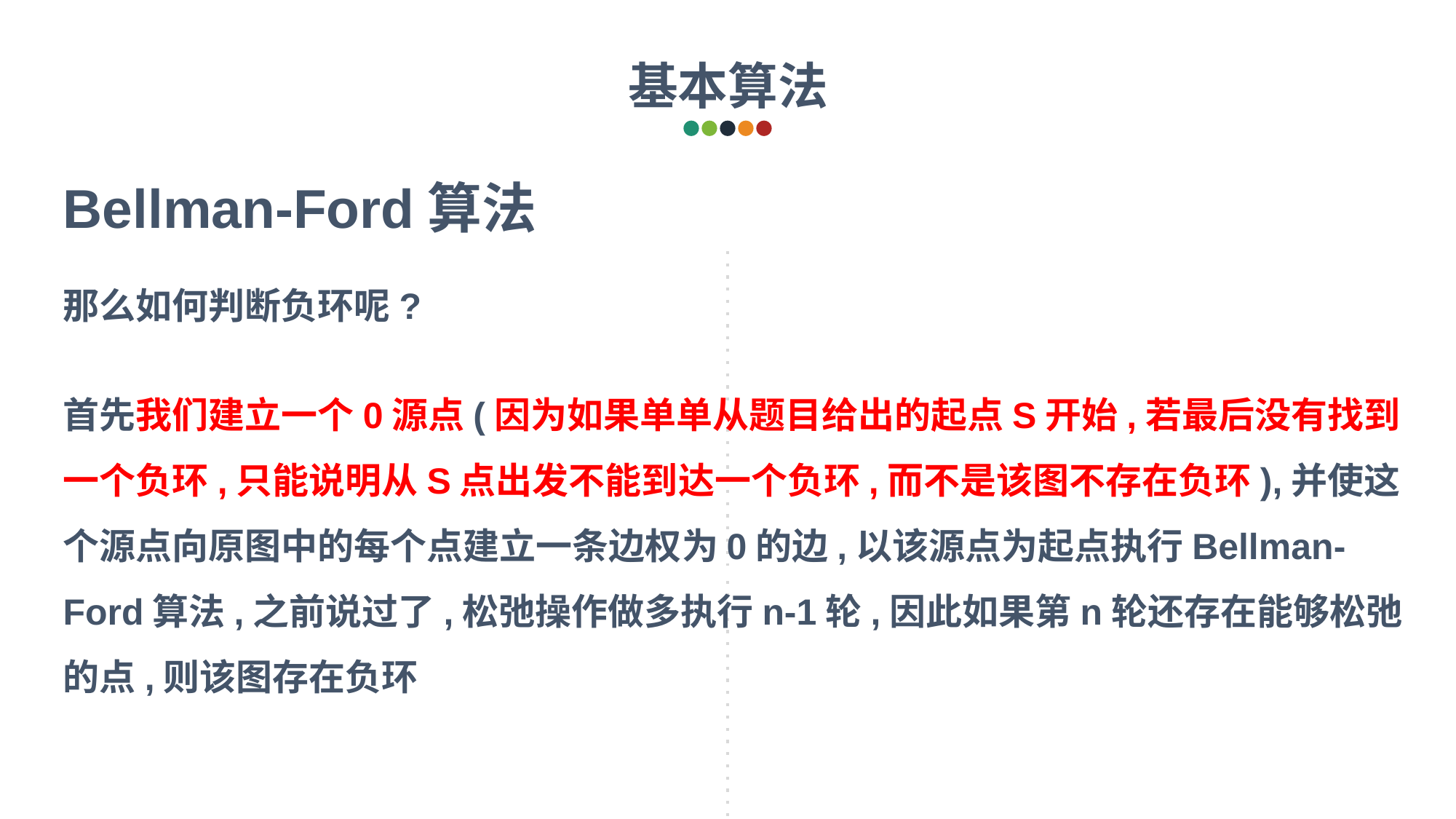

基本算法

Bellman-Ford算法

那么如何判断负环呢?

首先我们建立一个0源点(因为如果单单从题目给出的起点S开始,若最后没有找到一个负环,只能说明从S点出发不能到达一个负环,而不是该图不存在负环),并使这个源点向原图中的每个点建立一条边权为0的边,以该源点为起点执行Bellman-Ford算法,之前说过了,松弛操作做多执行n-1轮,因此如果第n轮还存在能够松弛的点,则该图存在负环